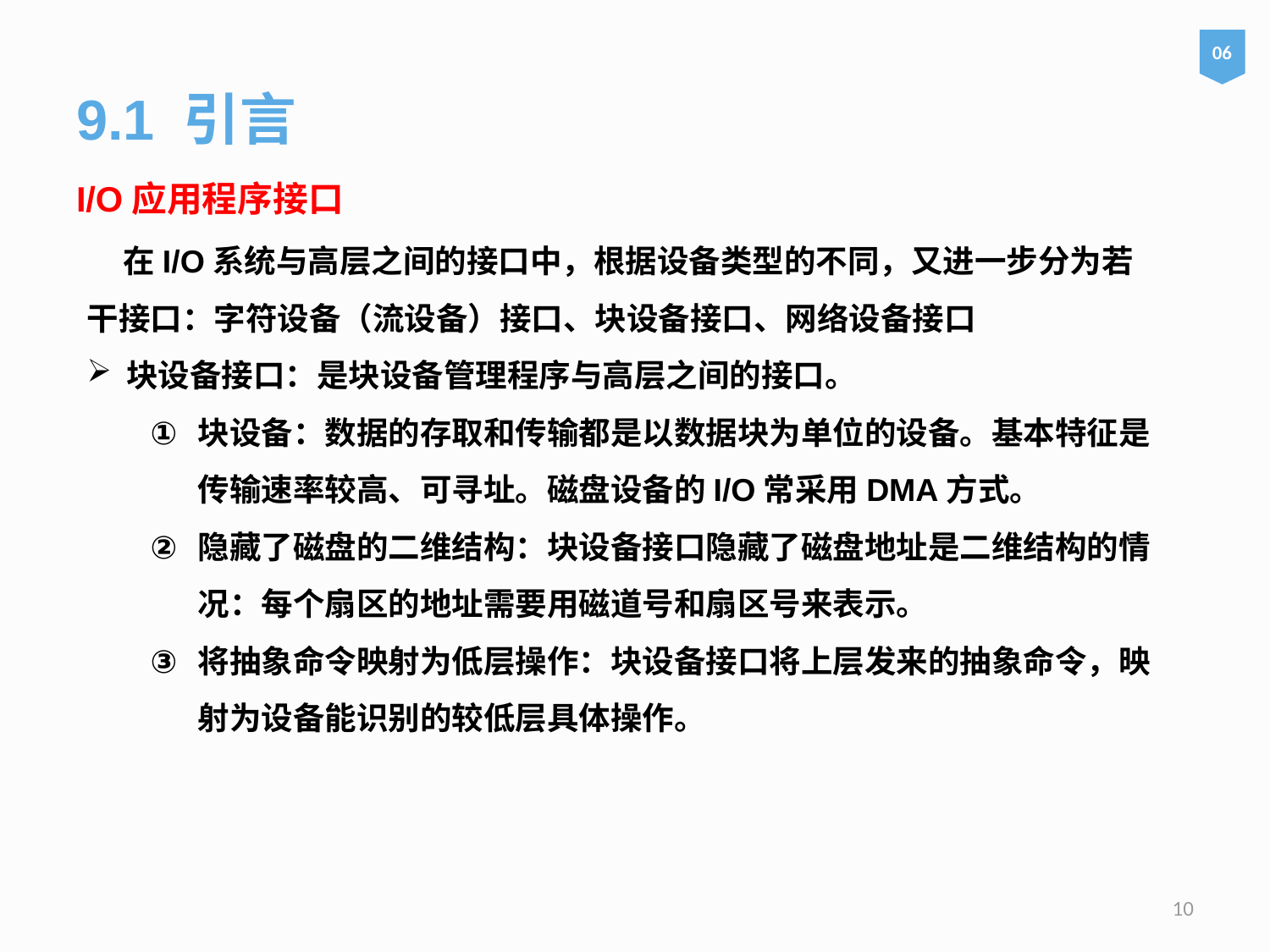

06
9.1 引言
I/O应用程序接口
    在I/O系统与高层之间的接口中，根据设备类型的不同，又进一步分为若干接口：字符设备（流设备）接口、块设备接口、网络设备接口
块设备接口：是块设备管理程序与高层之间的接口。
块设备：数据的存取和传输都是以数据块为单位的设备。基本特征是传输速率较高、可寻址。磁盘设备的I/O常采用DMA方式。
隐藏了磁盘的二维结构：块设备接口隐藏了磁盘地址是二维结构的情况：每个扇区的地址需要用磁道号和扇区号来表示。
将抽象命令映射为低层操作：块设备接口将上层发来的抽象命令，映射为设备能识别的较低层具体操作。

10